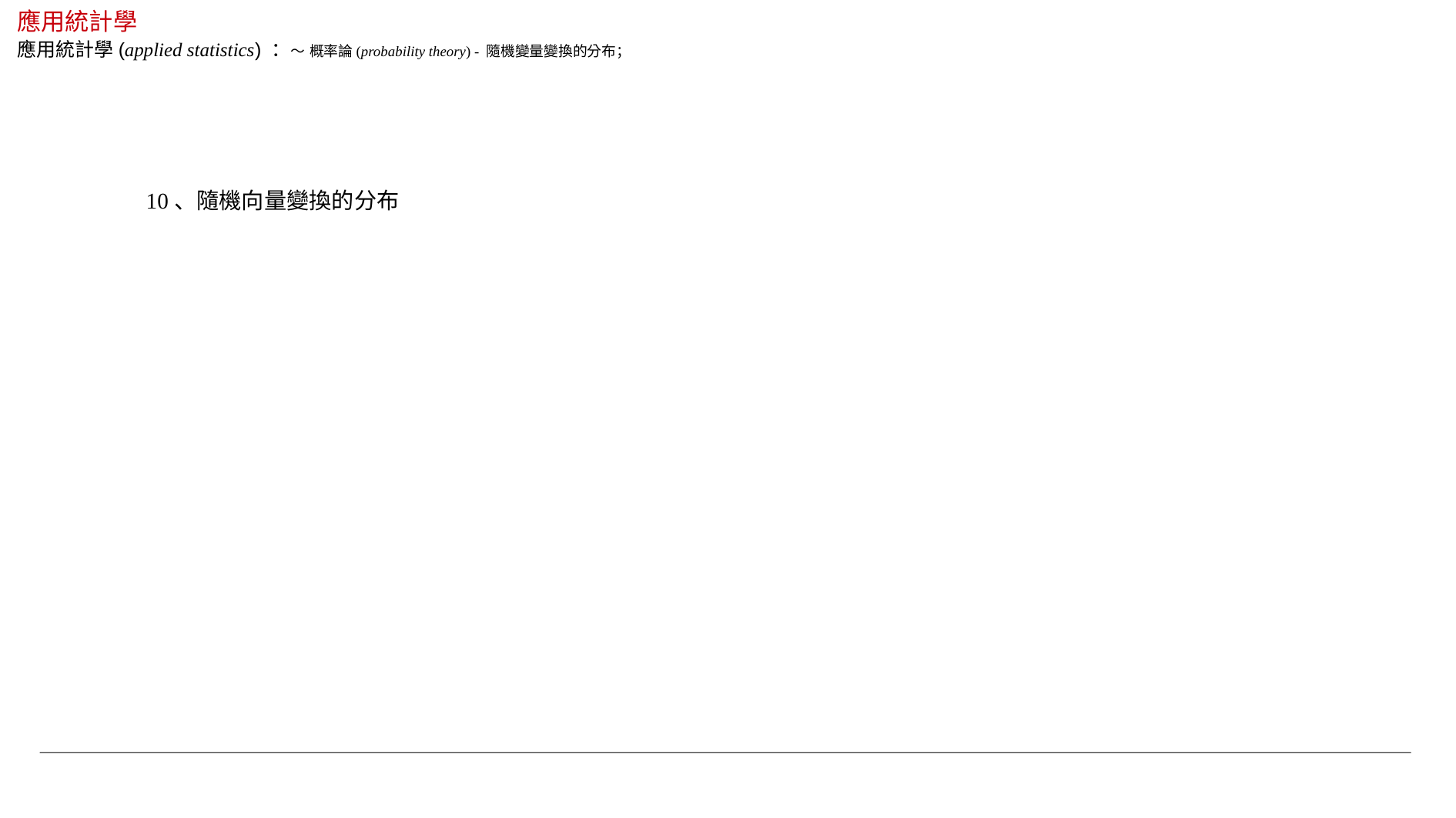

應用統計學
應用統計學(applied statistics) ：～ 概率論(probability theory) - 隨機變量變換的分布；
10、隨機向量變換的分布